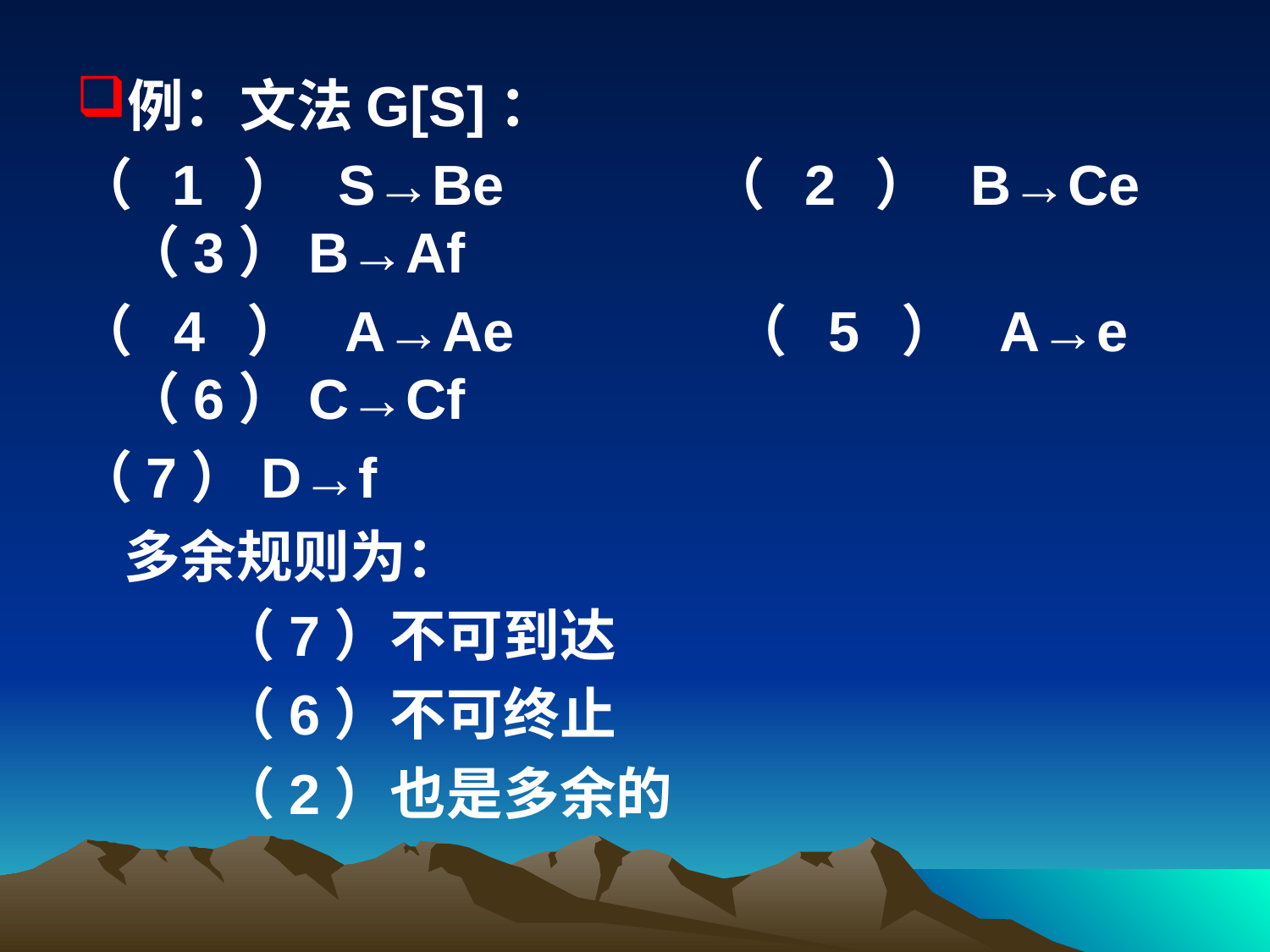

例：文法G[S]：
（1）S→Be    （2）B→Ce 	（3）B→Af
（4）A→Ae    （5）A→e	（6）C→Cf
（7）D→f
	多余规则为：
          （7）不可到达
          （6）不可终止
          （2）也是多余的